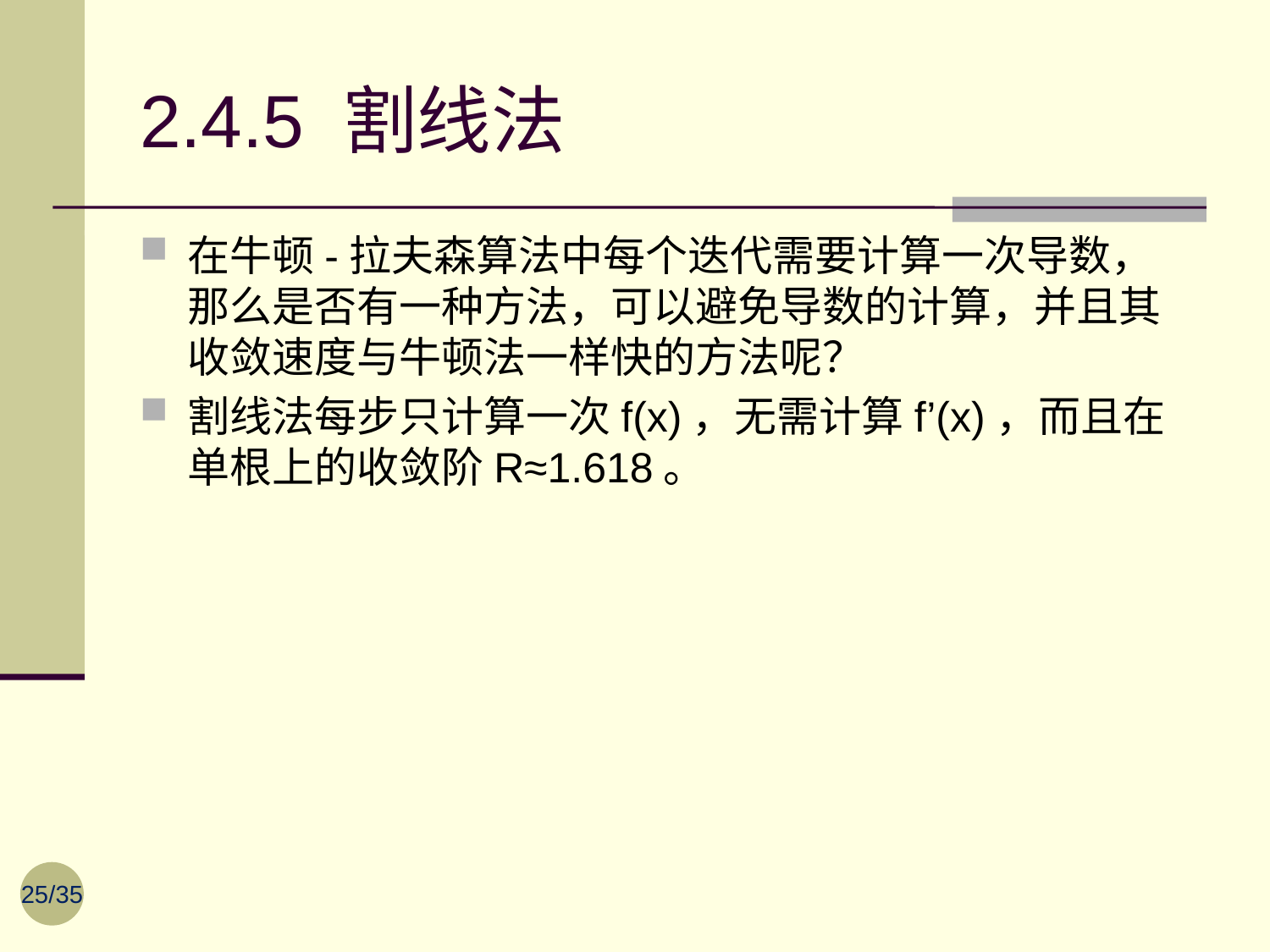

# 2.4.5 割线法
在牛顿-拉夫森算法中每个迭代需要计算一次导数，那么是否有一种方法，可以避免导数的计算，并且其收敛速度与牛顿法一样快的方法呢？
割线法每步只计算一次f(x)，无需计算f’(x)，而且在单根上的收敛阶R≈1.618。